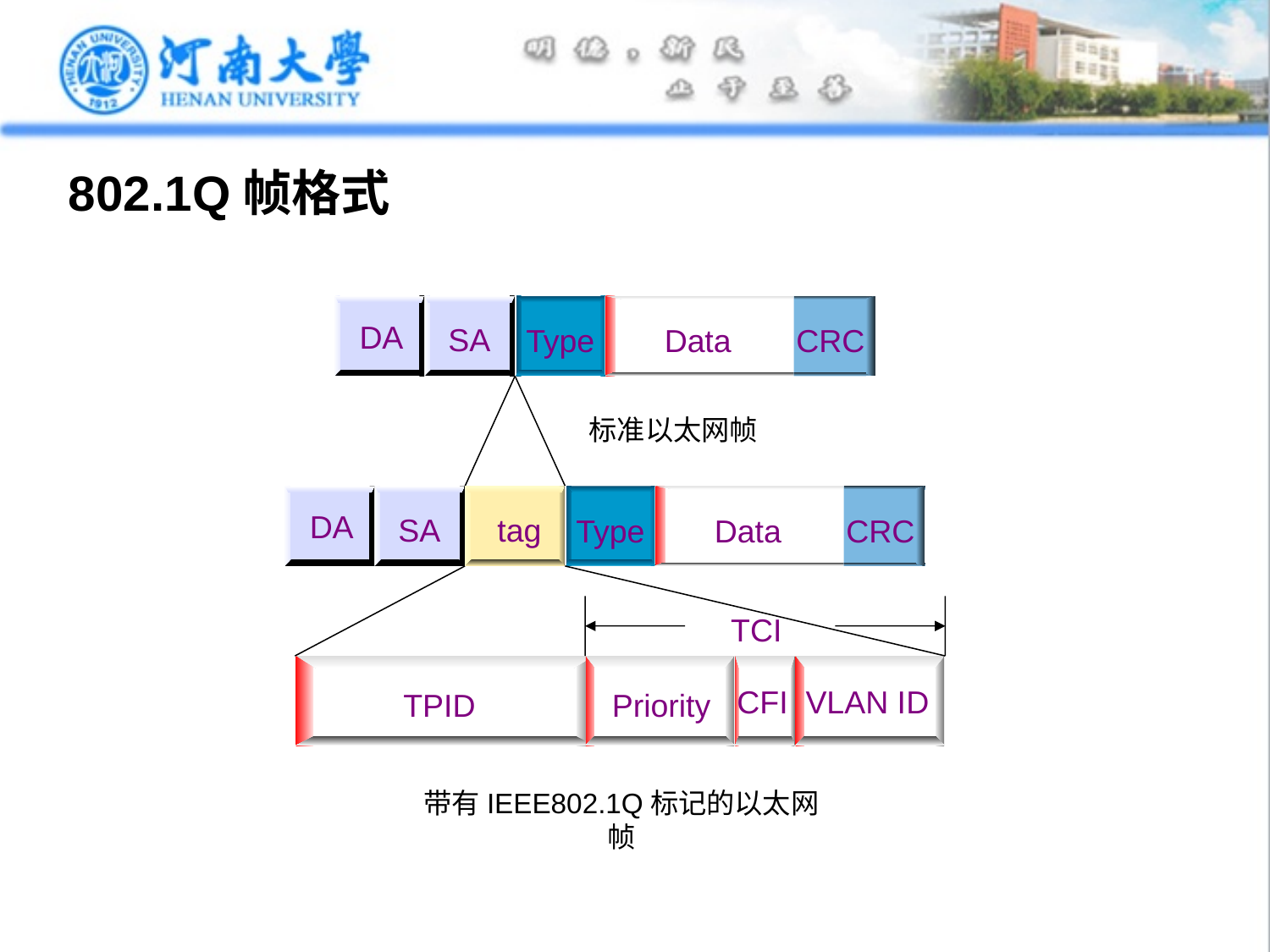

# 802.1Q帧格式

DA
SA

Type

Data
CRC

标准以太网帧

DA
SA

tag

Type

Data
CRC

TCI

CFI
VLAN ID
TPID
Priority
带有IEEE802.1Q标记的以太网帧